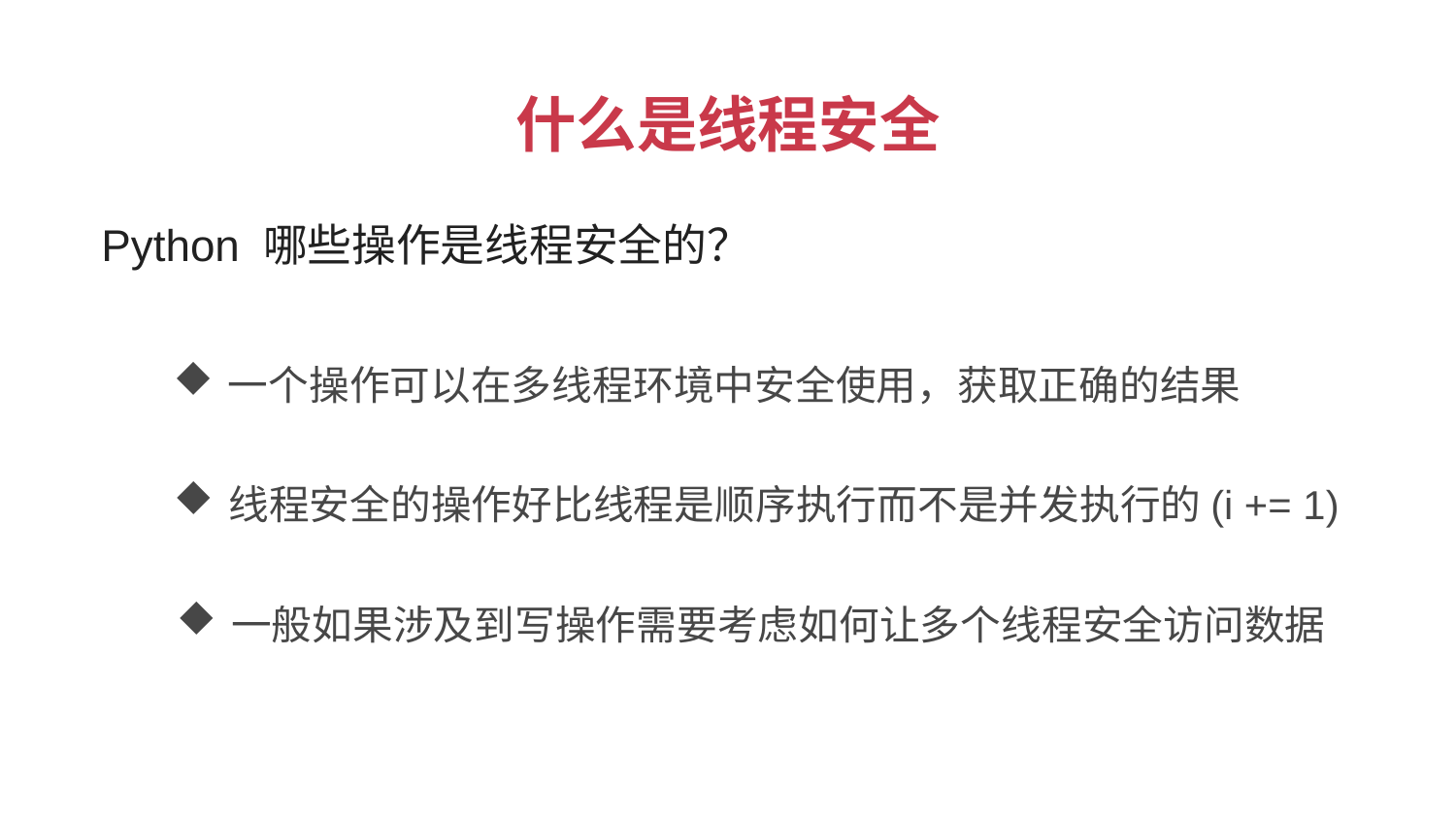

什么是线程安全
 Python 哪些操作是线程安全的？
一个操作可以在多线程环境中安全使用，获取正确的结果
线程安全的操作好比线程是顺序执行而不是并发执行的(i += 1)
一般如果涉及到写操作需要考虑如何让多个线程安全访问数据